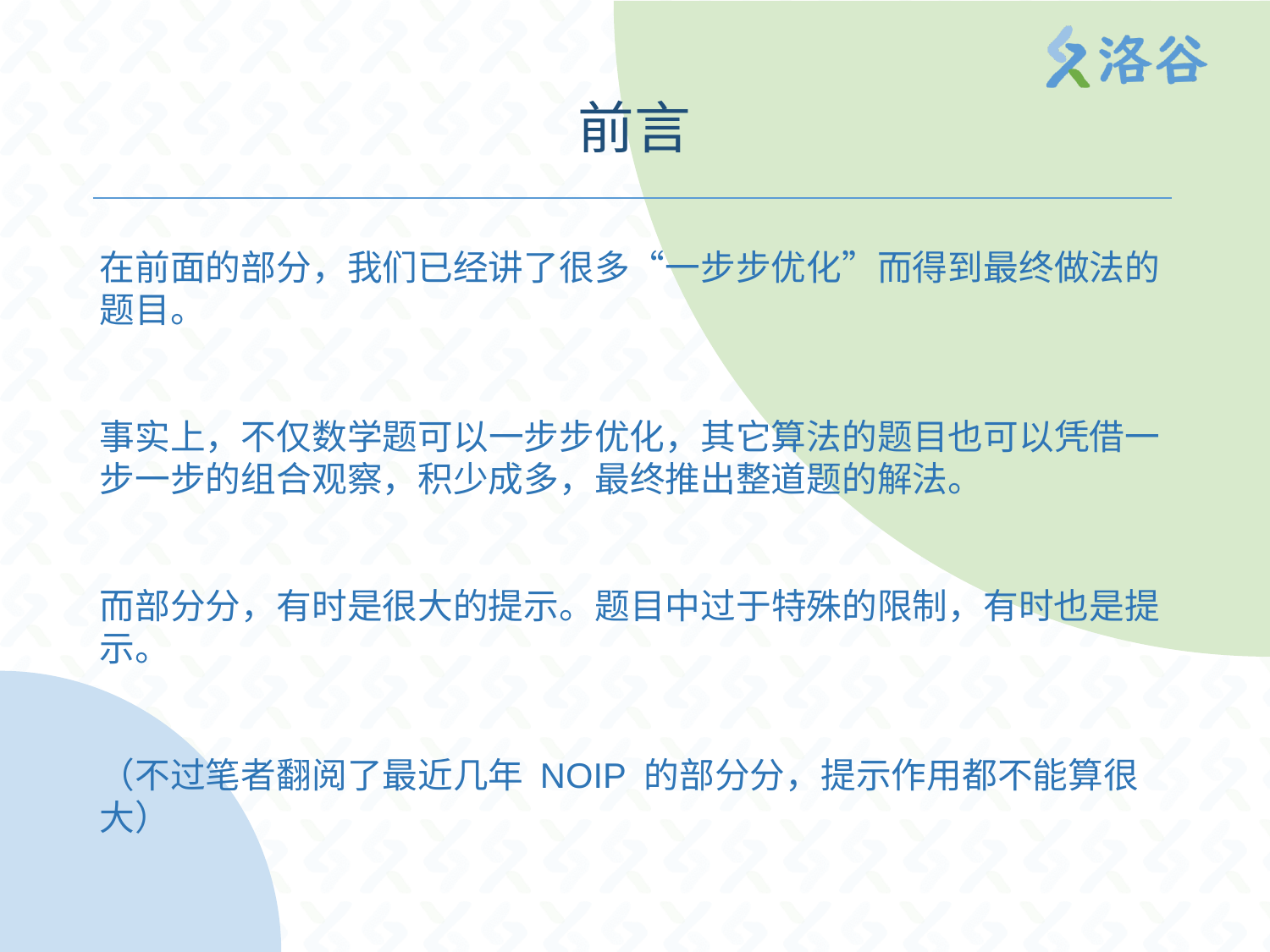

# 前言
在前面的部分，我们已经讲了很多“一步步优化”而得到最终做法的题目。

事实上，不仅数学题可以一步步优化，其它算法的题目也可以凭借一步一步的组合观察，积少成多，最终推出整道题的解法。

而部分分，有时是很大的提示。题目中过于特殊的限制，有时也是提示。

（不过笔者翻阅了最近几年 NOIP 的部分分，提示作用都不能算很大）